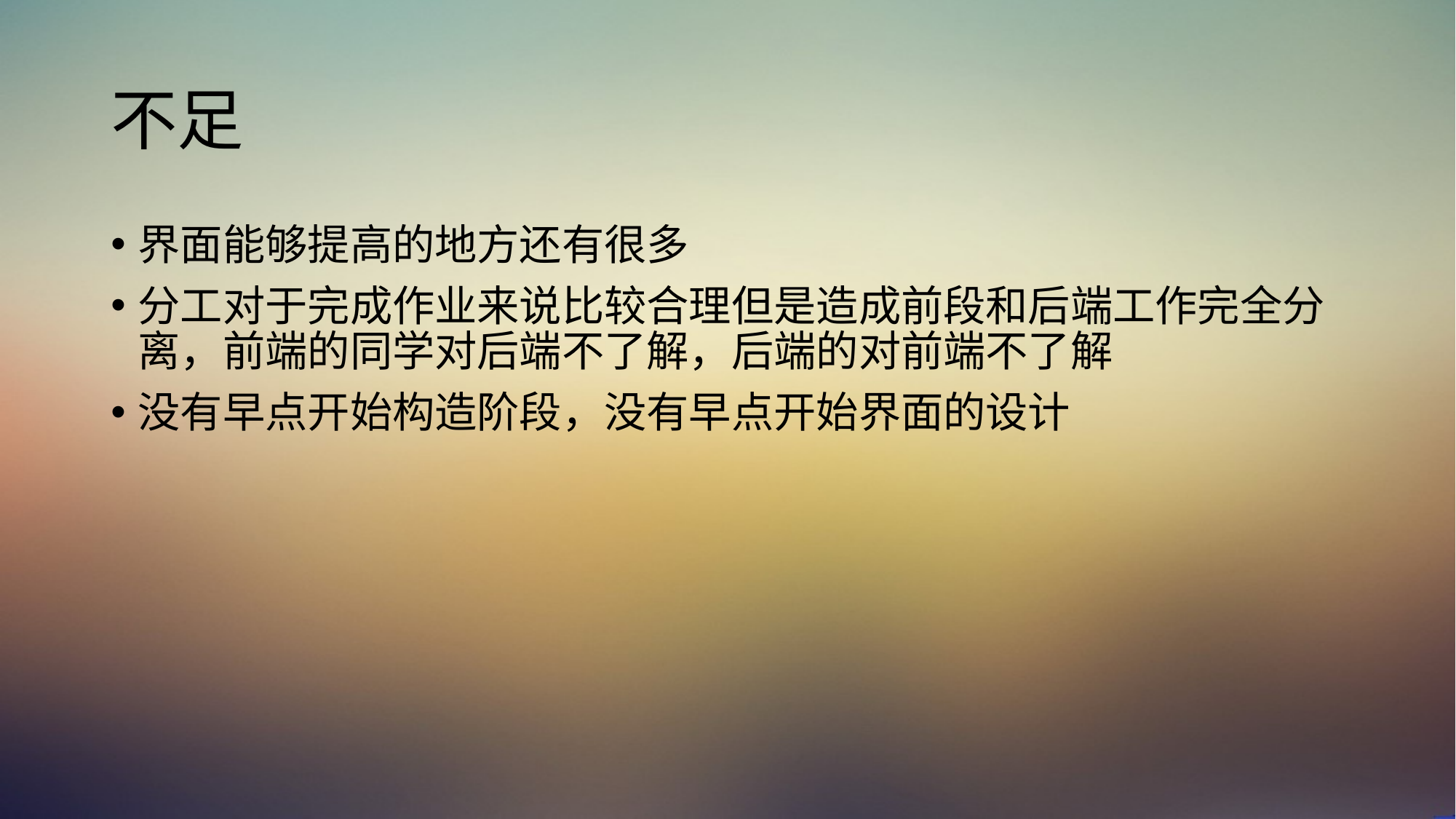

# 不足
界面能够提高的地方还有很多
分工对于完成作业来说比较合理但是造成前段和后端工作完全分离，前端的同学对后端不了解，后端的对前端不了解
没有早点开始构造阶段，没有早点开始界面的设计